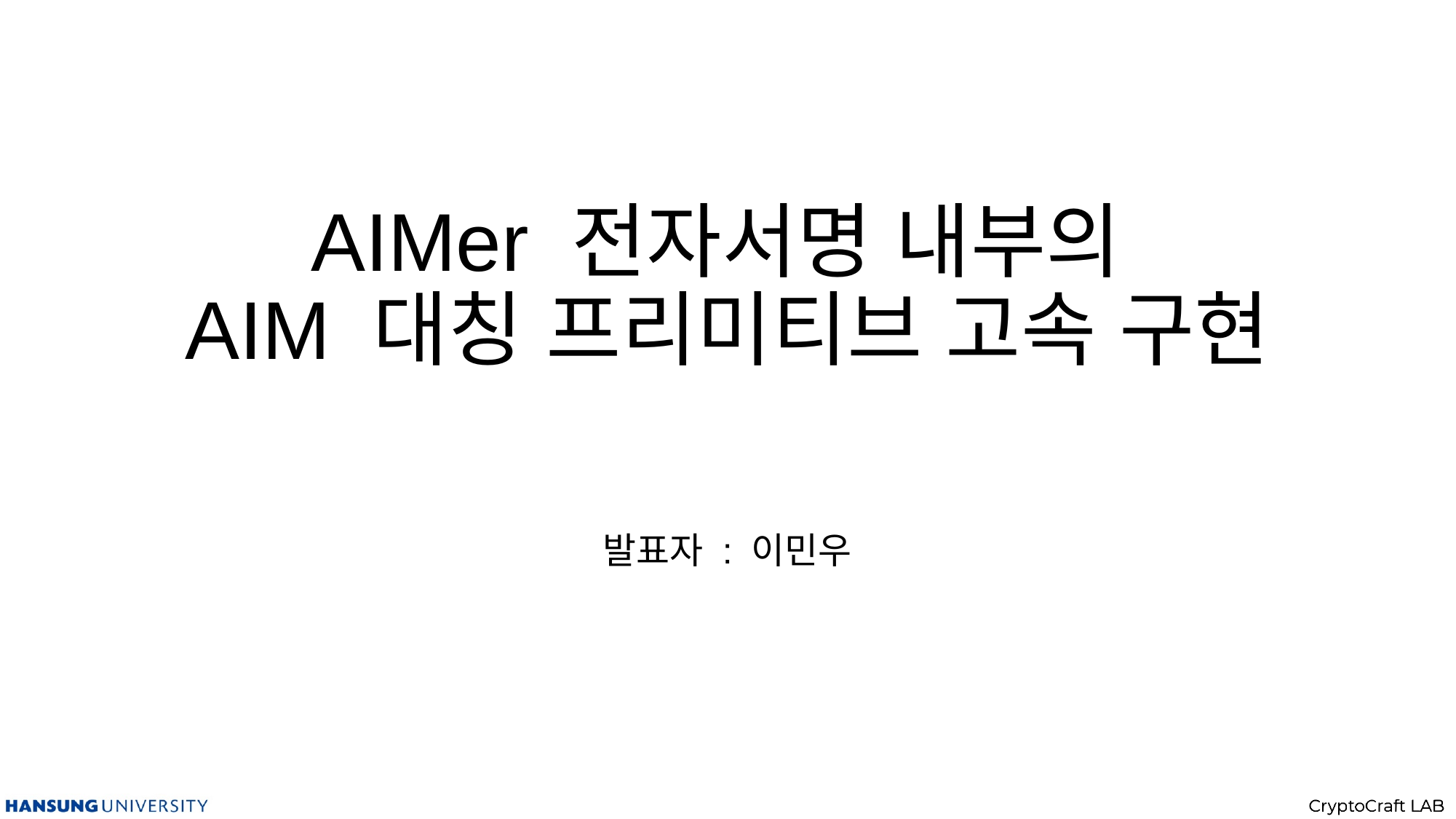

# AIMer 전자서명 내부의 AIM 대칭 프리미티브 고속 구현
발표자 : 이민우